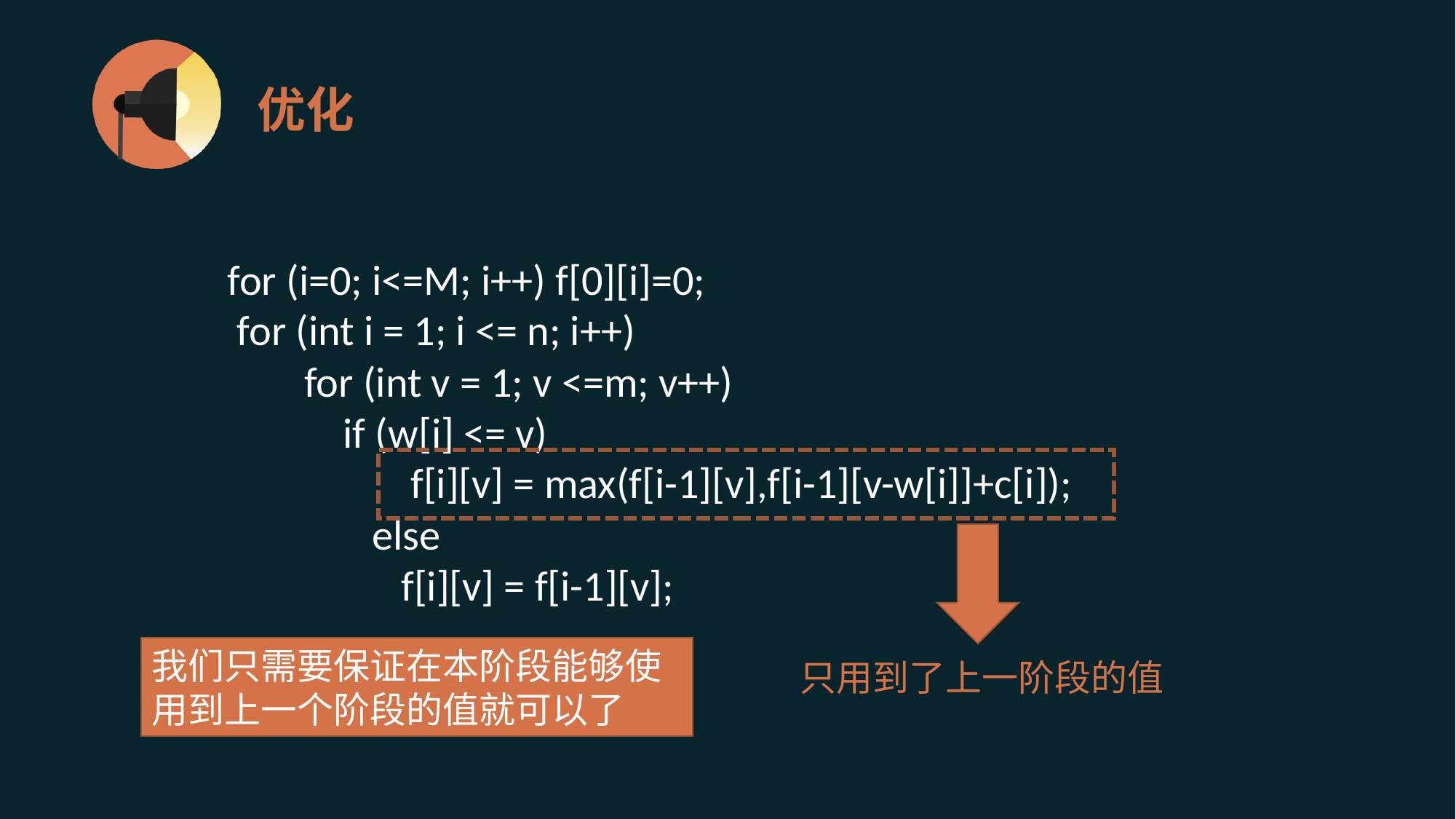

# 优化
for (i=0; i<=M; i++) f[0][i]=0;
 for (int i = 1; i <= n; i++)
        for (int v = 1; v <=m; v++)
            if (w[i] <= v)
                   f[i][v] = max(f[i-1][v],f[i-1][v-w[i]]+c[i]);
               else
                  f[i][v] = f[i-1][v];

我们只需要保证在本阶段能够使用到上一个阶段的值就可以了
只用到了上一阶段的值